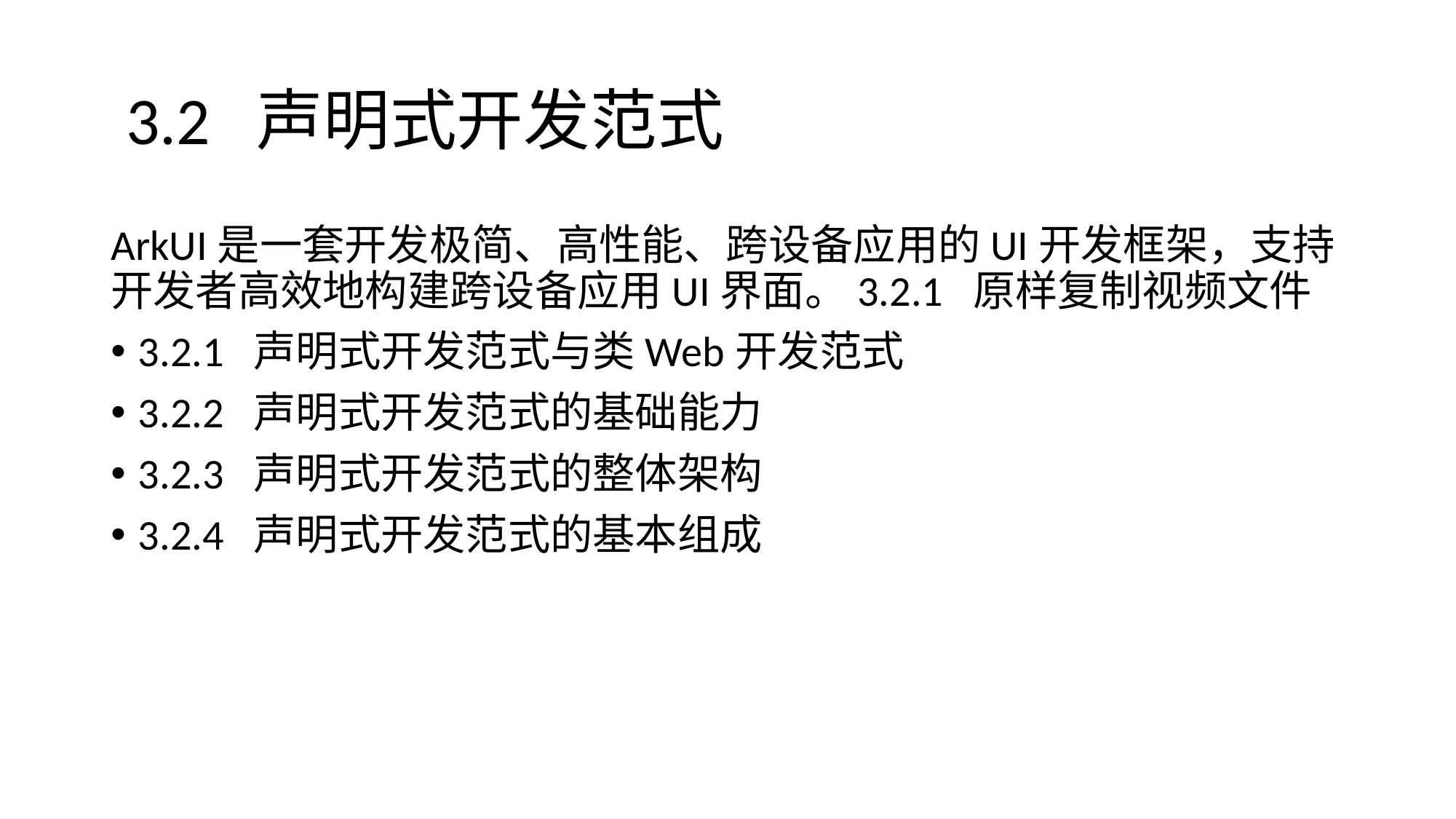

# 3.2  声明式开发范式
ArkUI是一套开发极简、高性能、跨设备应用的UI开发框架，支持开发者高效地构建跨设备应用UI界面。3.2.1  原样复制视频文件
3.2.1  声明式开发范式与类Web开发范式
3.2.2  声明式开发范式的基础能力
3.2.3  声明式开发范式的整体架构
3.2.4  声明式开发范式的基本组成